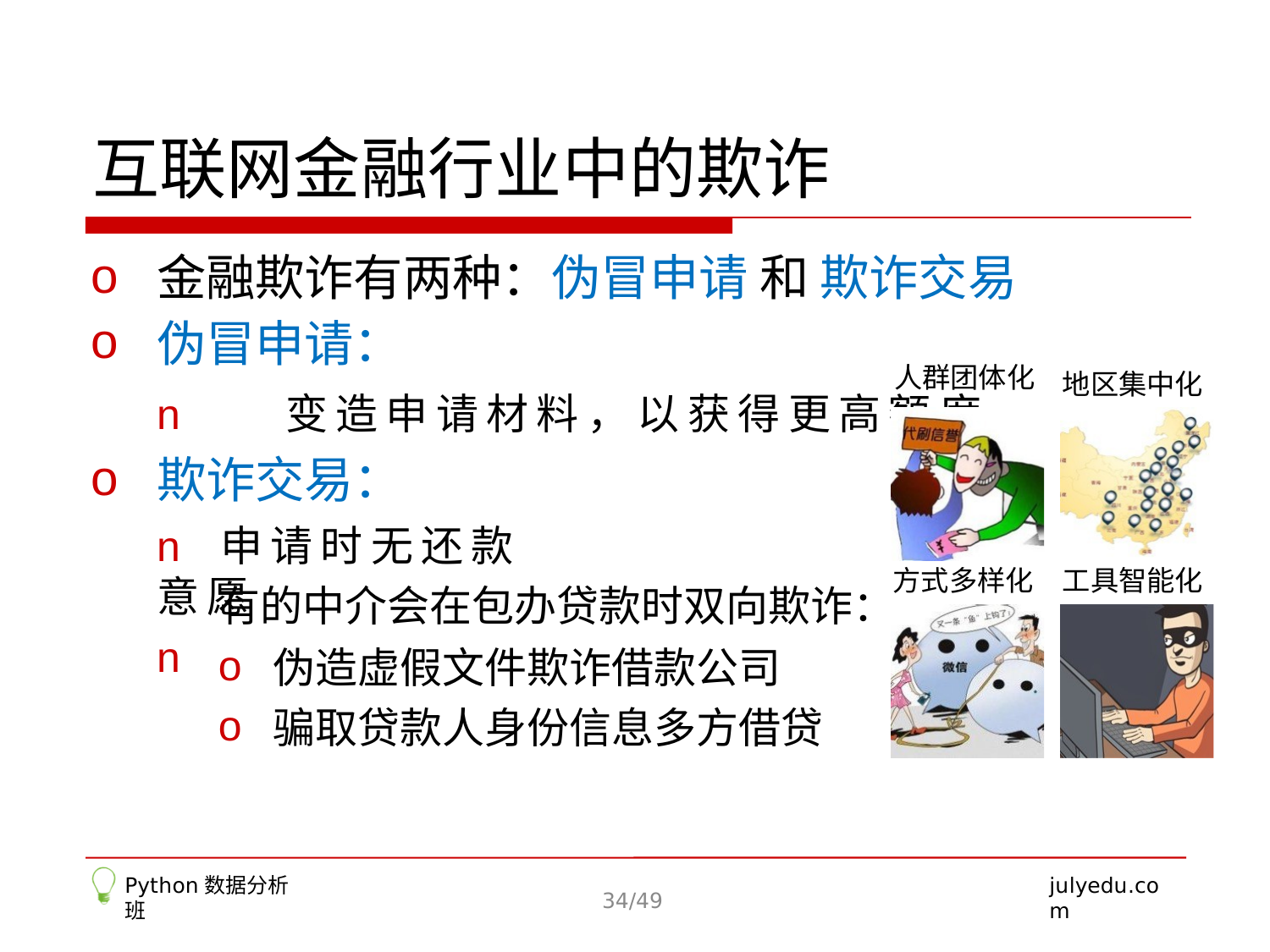

# 互联网金融行业中的欺诈

金融欺诈有两种：伪冒申请 和 欺诈交易
伪冒申请：
⼈群团体化
n	变造申请材料，以获得更高额度
欺诈交易：
地区集中化

n	申请时无还款意愿
n
⽅式多样化
⼯具智能化
有的中介会在包办贷款时双向欺诈：
伪造虚假文件欺诈借款公司
骗取贷款人身份信息多方借贷

Python数据分析班
julyedu.com
34/49